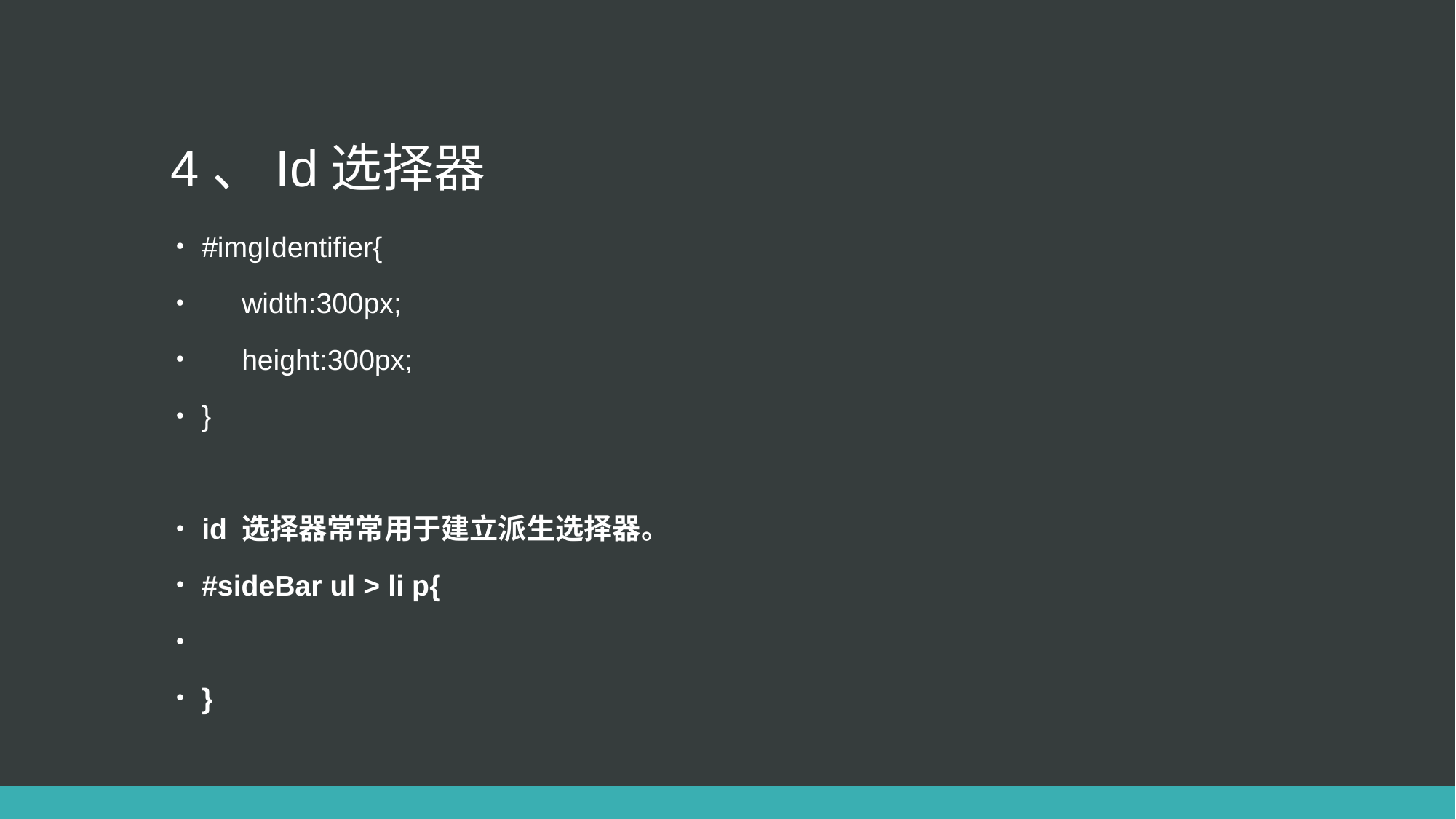

# 4、Id选择器
#imgIdentifier{
     width:300px;
     height:300px;
}

id 选择器常常用于建立派生选择器。
#sideBar ul > li p{

}